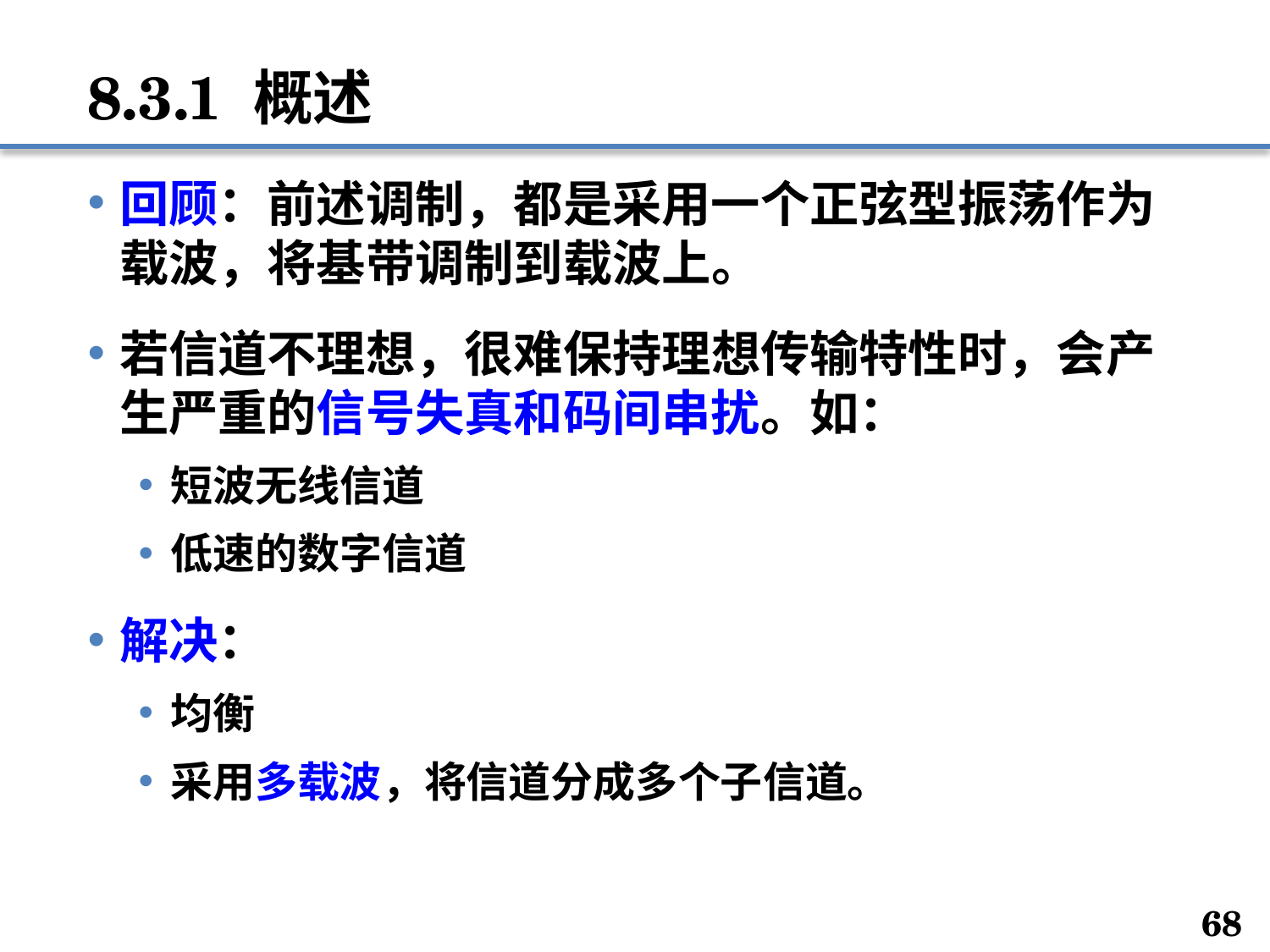

# 8.3.1 概述
回顾：前述调制，都是采用一个正弦型振荡作为载波，将基带调制到载波上。
若信道不理想，很难保持理想传输特性时，会产生严重的信号失真和码间串扰。如：
短波无线信道
低速的数字信道
解决：
均衡
采用多载波，将信道分成多个子信道。
68